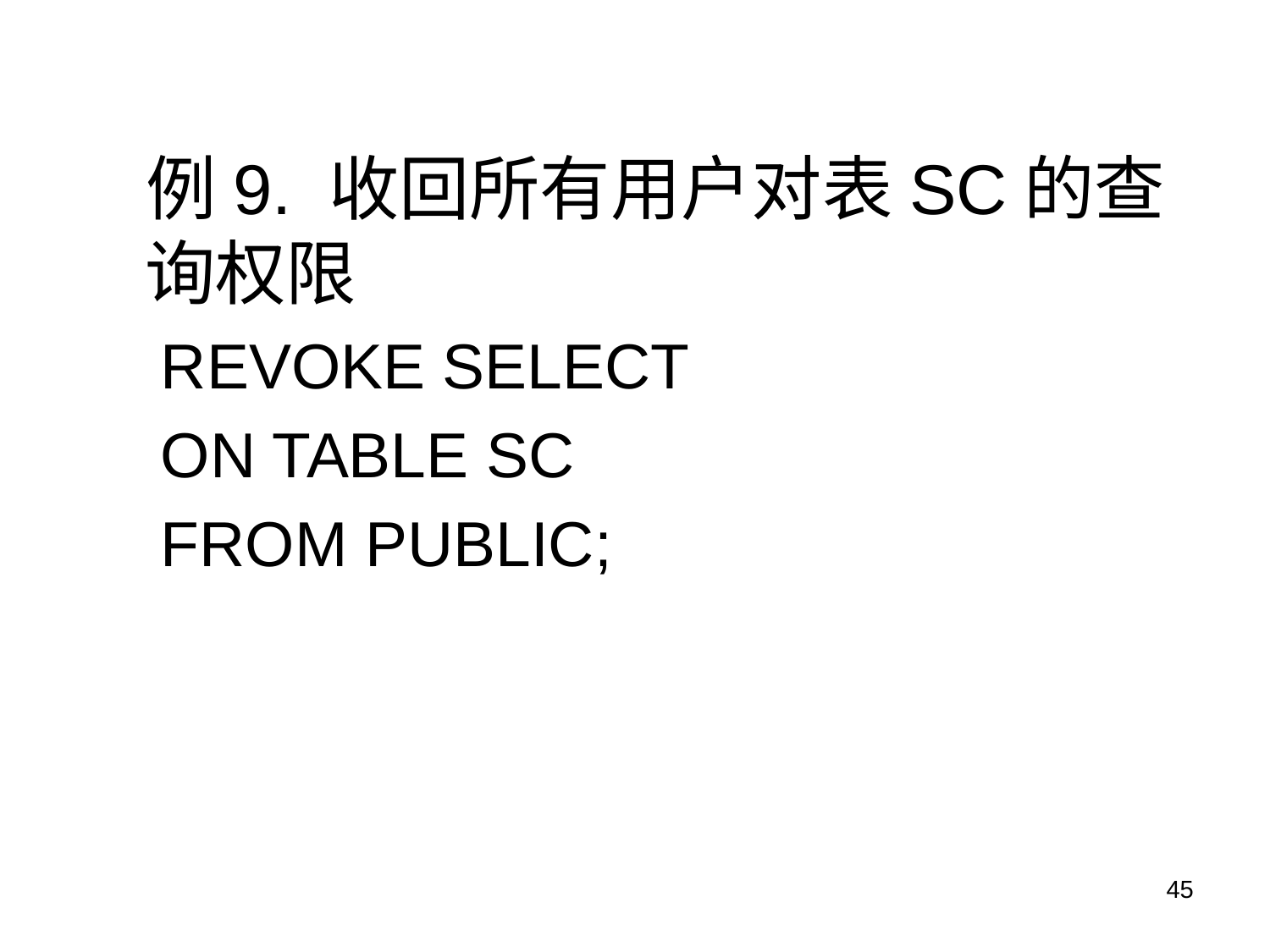

例9. 收回所有用户对表SC的查询权限
REVOKE SELECT
ON TABLE SC
FROM PUBLIC;

45